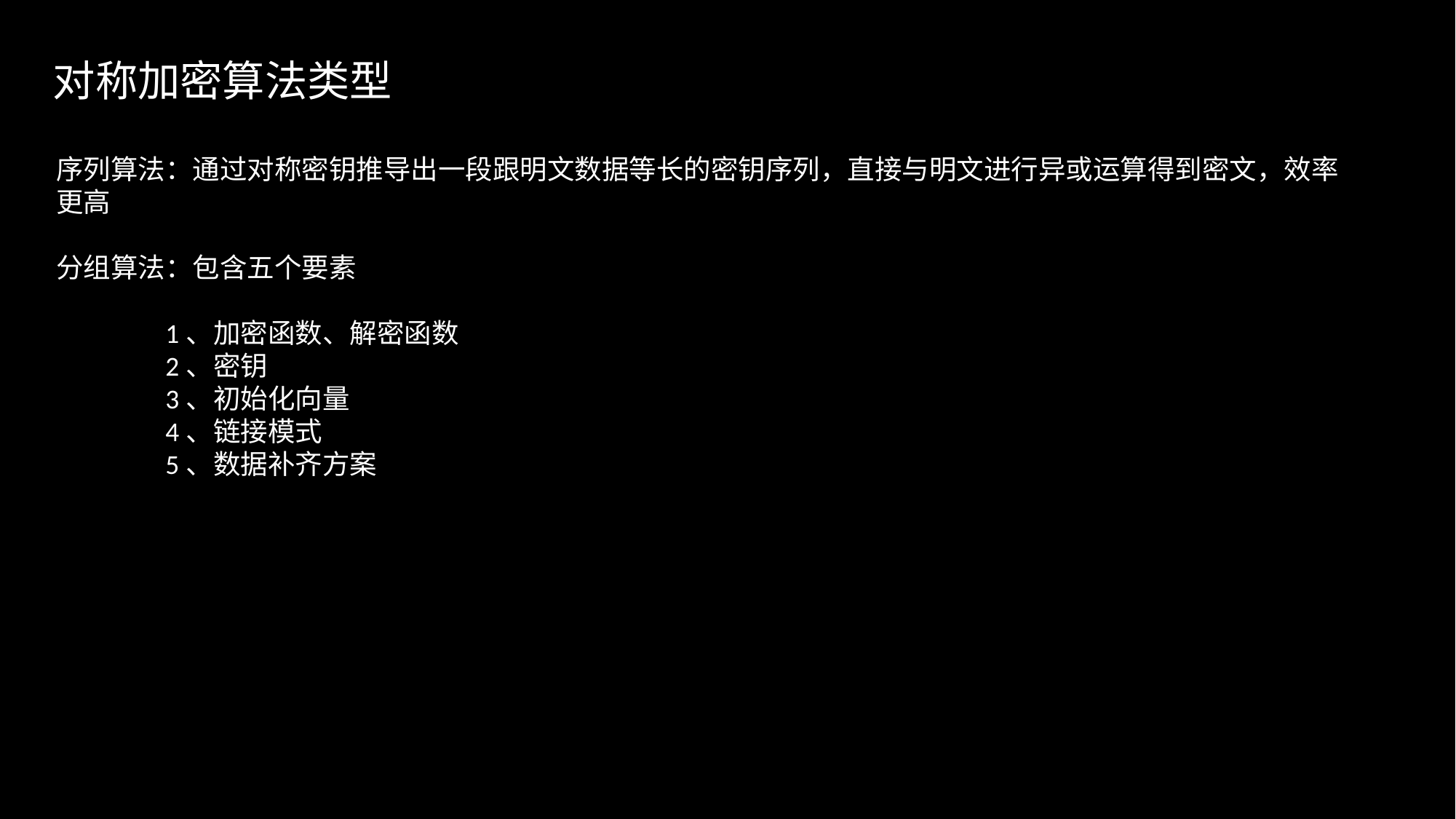

对称加密算法类型
序列算法：通过对称密钥推导出一段跟明文数据等长的密钥序列，直接与明文进行异或运算得到密文，效率更高

分组算法：包含五个要素

	1、加密函数、解密函数
	2、密钥
	3、初始化向量
	4、链接模式
	5、数据补齐方案